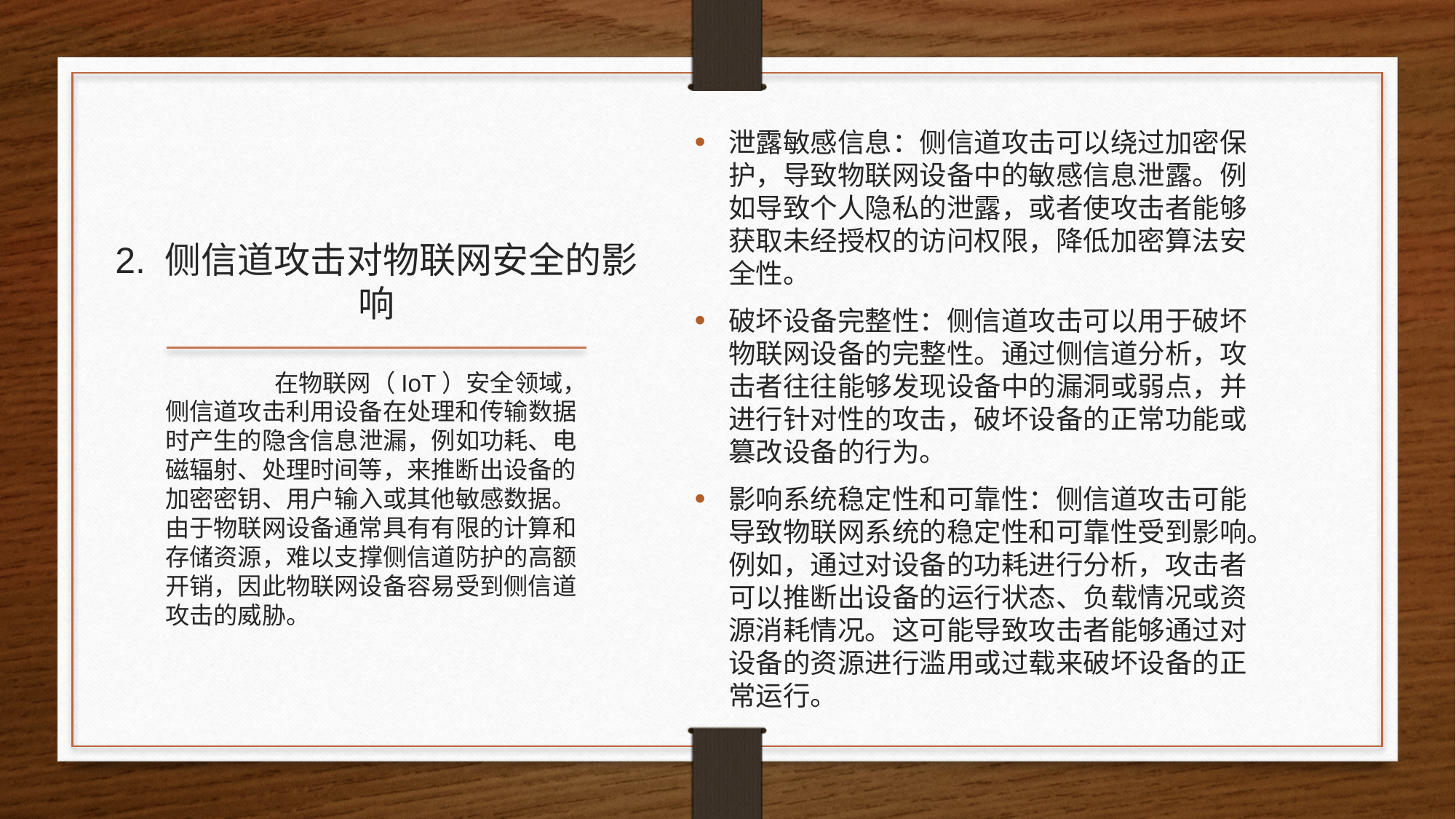

泄露敏感信息：侧信道攻击可以绕过加密保护，导致物联网设备中的敏感信息泄露。例如导致个人隐私的泄露，或者使攻击者能够获取未经授权的访问权限，降低加密算法安全性。
破坏设备完整性：侧信道攻击可以用于破坏物联网设备的完整性。通过侧信道分析，攻击者往往能够发现设备中的漏洞或弱点，并进行针对性的攻击，破坏设备的正常功能或篡改设备的行为。
影响系统稳定性和可靠性：侧信道攻击可能导致物联网系统的稳定性和可靠性受到影响。例如，通过对设备的功耗进行分析，攻击者可以推断出设备的运行状态、负载情况或资源消耗情况。这可能导致攻击者能够通过对设备的资源进行滥用或过载来破坏设备的正常运行。
# 2. 侧信道攻击对物联网安全的影响
	在物联网（IoT）安全领域，侧信道攻击利用设备在处理和传输数据时产生的隐含信息泄漏，例如功耗、电磁辐射、处理时间等，来推断出设备的加密密钥、用户输入或其他敏感数据。由于物联网设备通常具有有限的计算和存储资源，难以支撑侧信道防护的高额开销，因此物联网设备容易受到侧信道攻击的威胁。